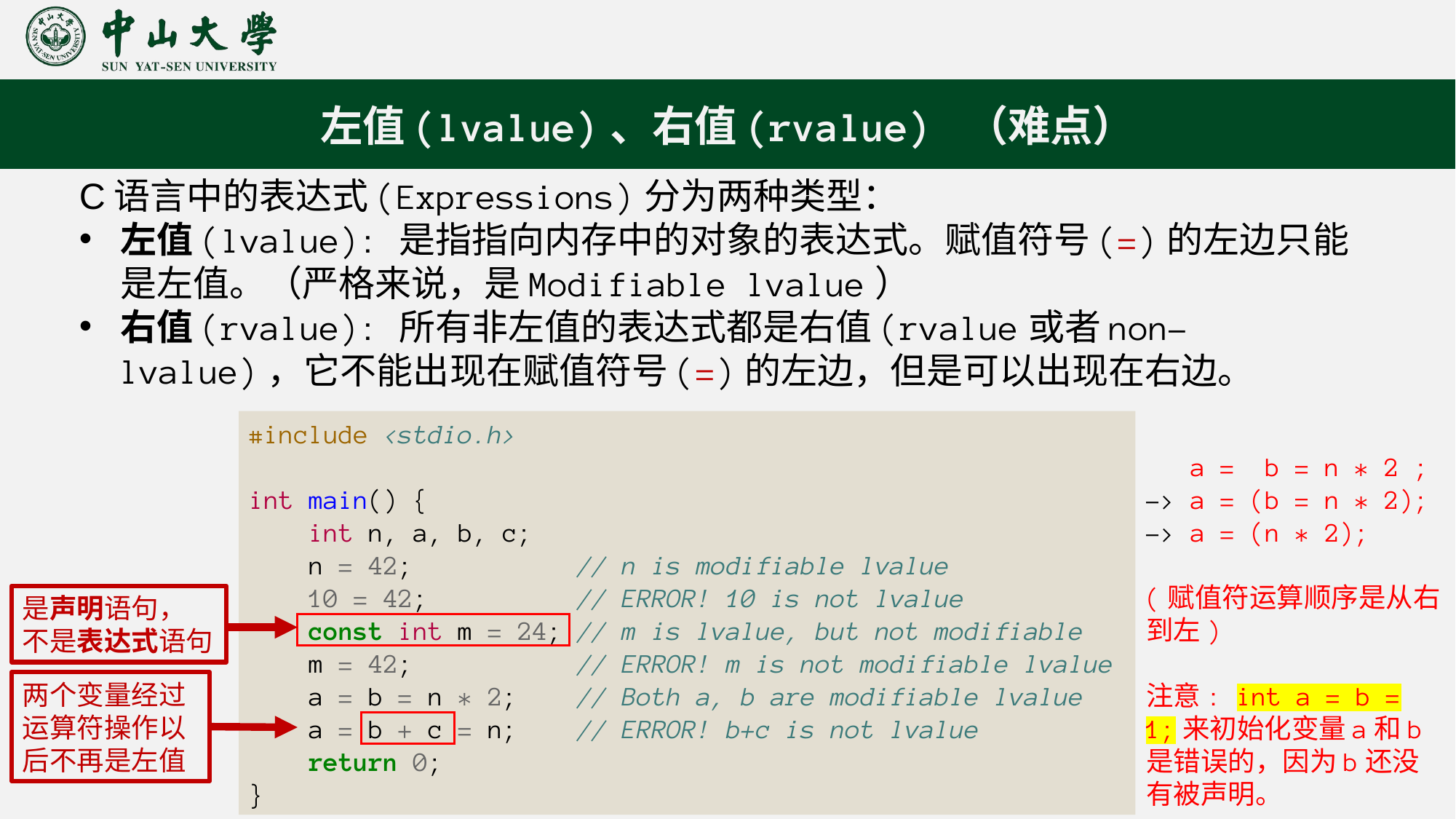

左值(lvalue)、右值(rvalue) （难点）
C语言中的表达式(Expressions)分为两种类型：
左值(lvalue): 是指指向内存中的对象的表达式。赋值符号(=)的左边只能是左值。（严格来说，是Modifiable lvalue）
右值(rvalue): 所有非左值的表达式都是右值(rvalue或者non-lvalue)，它不能出现在赋值符号(=)的左边，但是可以出现在右边。
#include <stdio.h>
int main() {
    int n, a, b, c;
    n = 42;           // n is modifiable lvalue
    10 = 42;          // ERROR! 10 is not lvalue
    const int m = 24; // m is lvalue, but not modifiable
    m = 42;           // ERROR! m is not modifiable lvalue
    a = b = n * 2;    // Both a, b are modifiable lvalue
    a = b + c = n;    // ERROR! b+c is not lvalue
    return 0;
}
   a =  b = n * 2 ;
-> a = (b = n * 2);
-> a = (n * 2);

(赋值符运算顺序是从右到左)

注意: int a = b = 1;来初始化变量a和b是错误的，因为b还没有被声明。
是声明语句，
不是表达式语句

两个变量经过运算符操作以后不再是左值